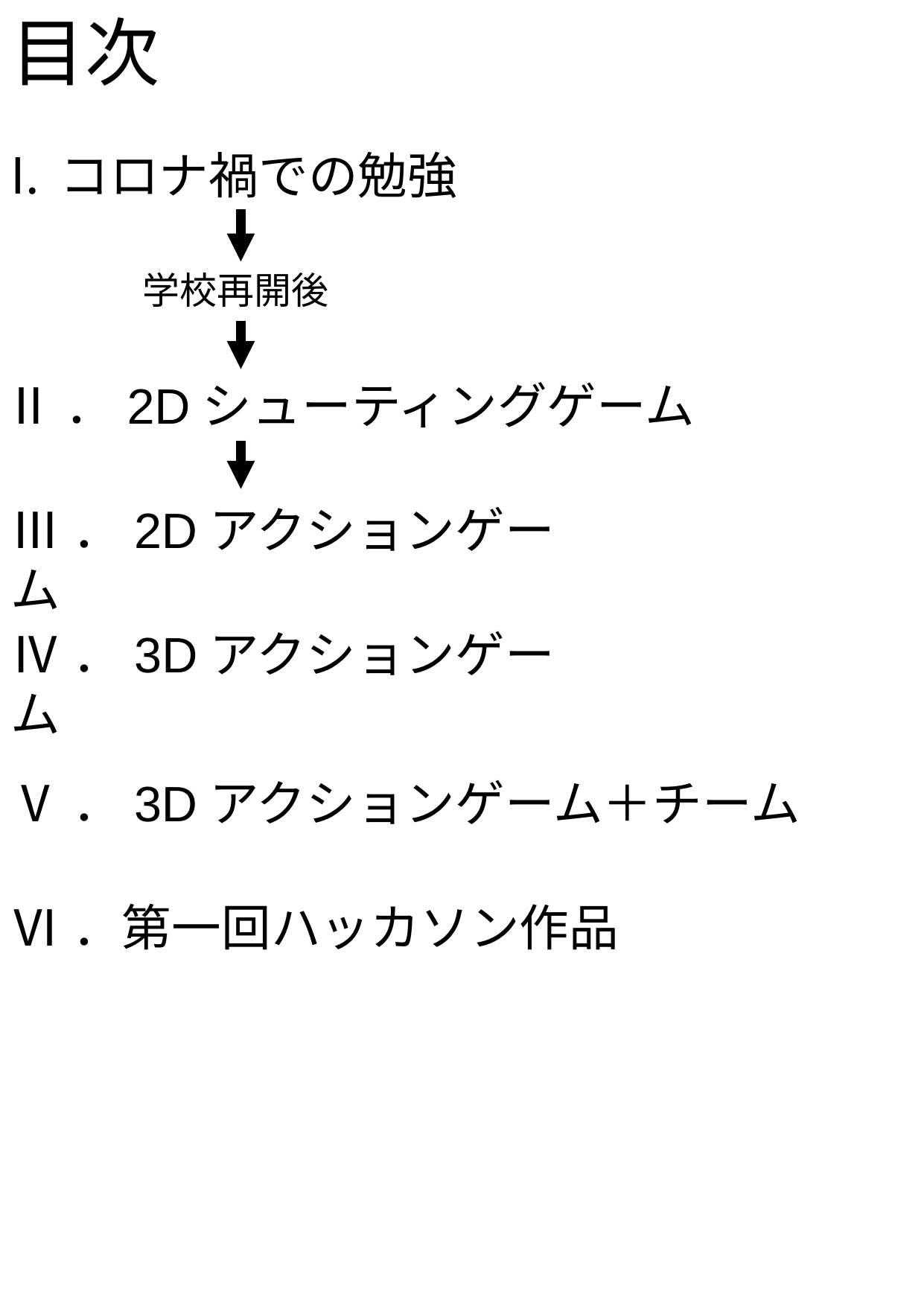

目次
コロナ禍での勉強
学校再開後
Ⅱ．2Dシューティングゲーム
Ⅲ．2Dアクションゲーム
Ⅳ．3Dアクションゲーム
Ⅴ．3Dアクションゲーム＋チーム
Ⅵ．第一回ハッカソン作品